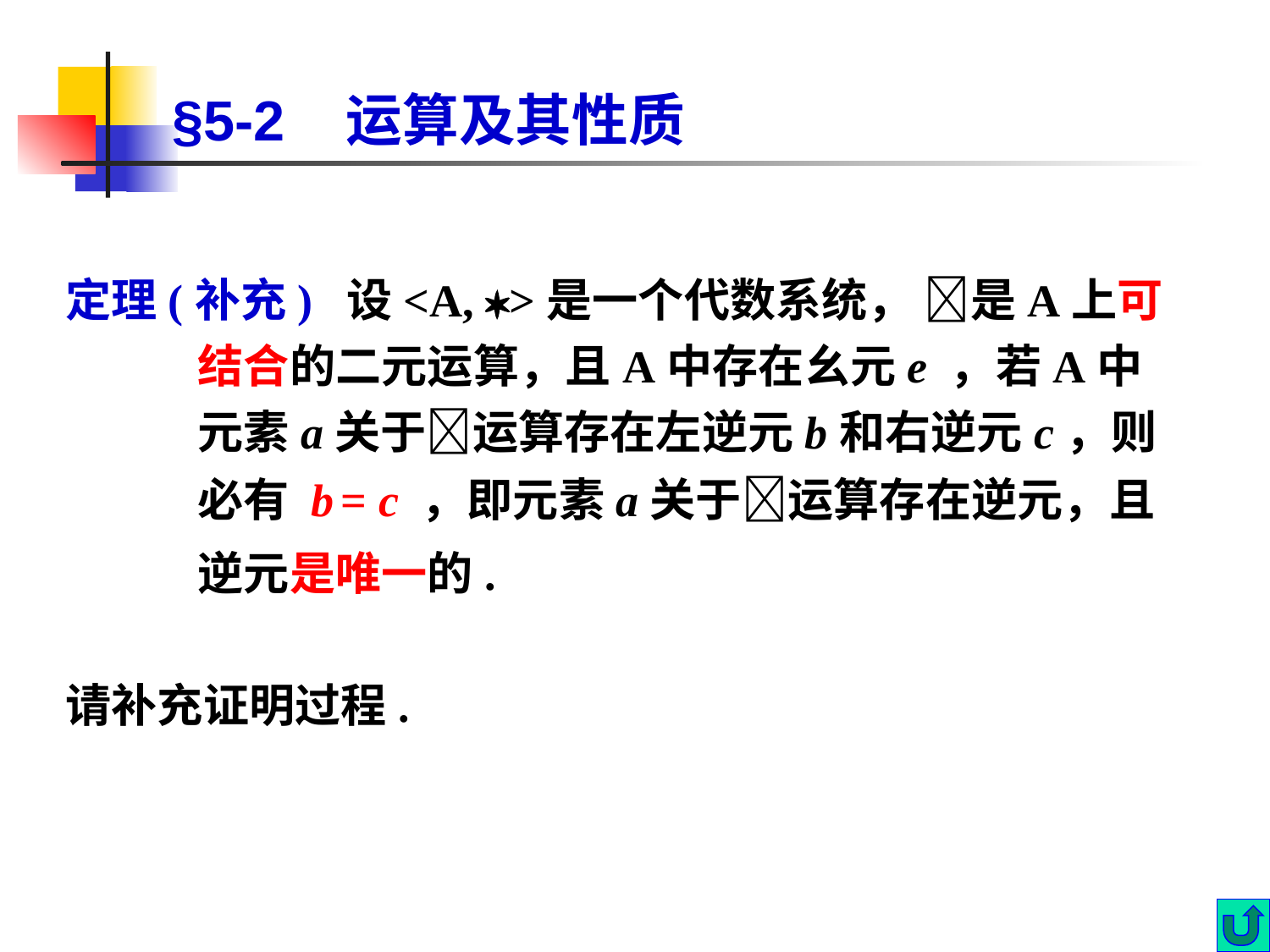

# §5-2   运算及其性质
定理(补充)  设<A, ∗>是一个代数系统， ∗是A上可结合的二元运算，且A中存在幺元e ，若A中元素a关于∗运算存在左逆元b和右逆元c，则必有 b = c ，即元素a关于∗运算存在逆元，且逆元是唯一的.

请补充证明过程.
33